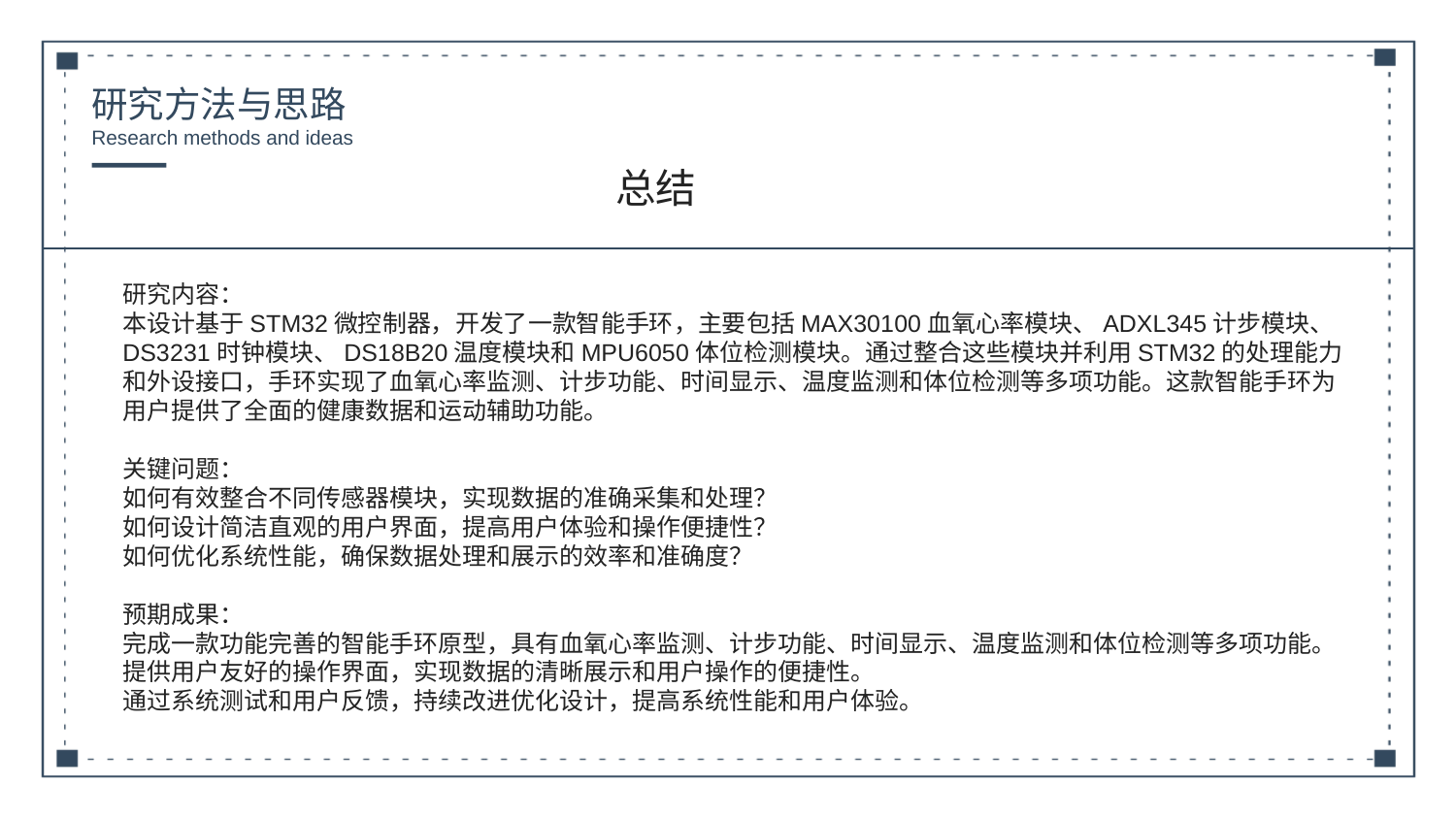

研究方法与思路
Research methods and ideas
总结
研究内容：
本设计基于STM32微控制器，开发了一款智能手环，主要包括MAX30100血氧心率模块、ADXL345计步模块、DS3231时钟模块、DS18B20温度模块和MPU6050体位检测模块。通过整合这些模块并利用STM32的处理能力和外设接口，手环实现了血氧心率监测、计步功能、时间显示、温度监测和体位检测等多项功能。这款智能手环为用户提供了全面的健康数据和运动辅助功能。

关键问题：
如何有效整合不同传感器模块，实现数据的准确采集和处理？
如何设计简洁直观的用户界面，提高用户体验和操作便捷性？
如何优化系统性能，确保数据处理和展示的效率和准确度？

预期成果：
完成一款功能完善的智能手环原型，具有血氧心率监测、计步功能、时间显示、温度监测和体位检测等多项功能。
提供用户友好的操作界面，实现数据的清晰展示和用户操作的便捷性。
通过系统测试和用户反馈，持续改进优化设计，提高系统性能和用户体验。